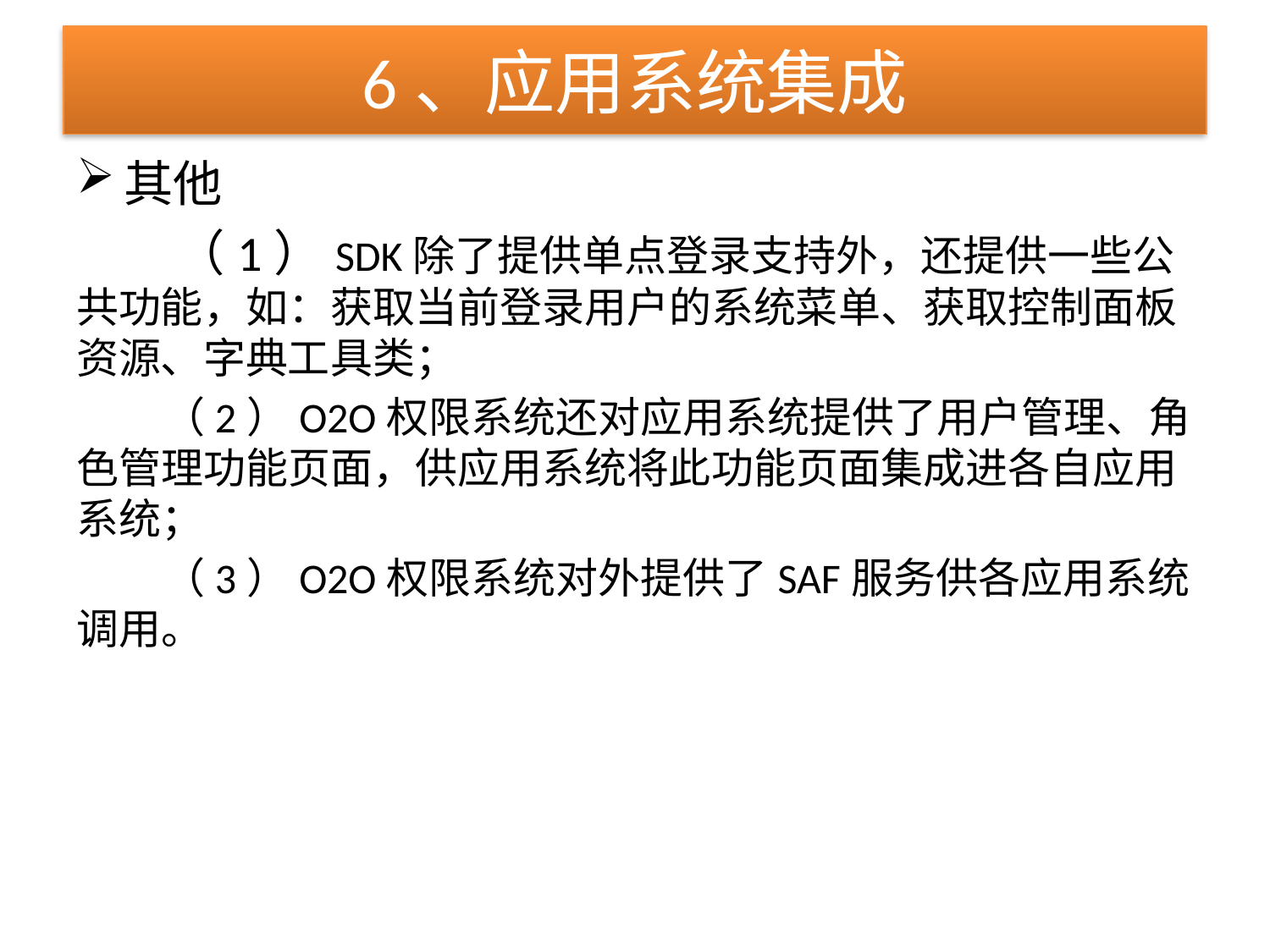

6、应用系统集成
#
其他
        （1）SDK除了提供单点登录支持外，还提供一些公共功能，如：获取当前登录用户的系统菜单、获取控制面板资源、字典工具类；
        （2）O2O权限系统还对应用系统提供了用户管理、角色管理功能页面，供应用系统将此功能页面集成进各自应用系统；
        （3）O2O权限系统对外提供了SAF服务供各应用系统调用。